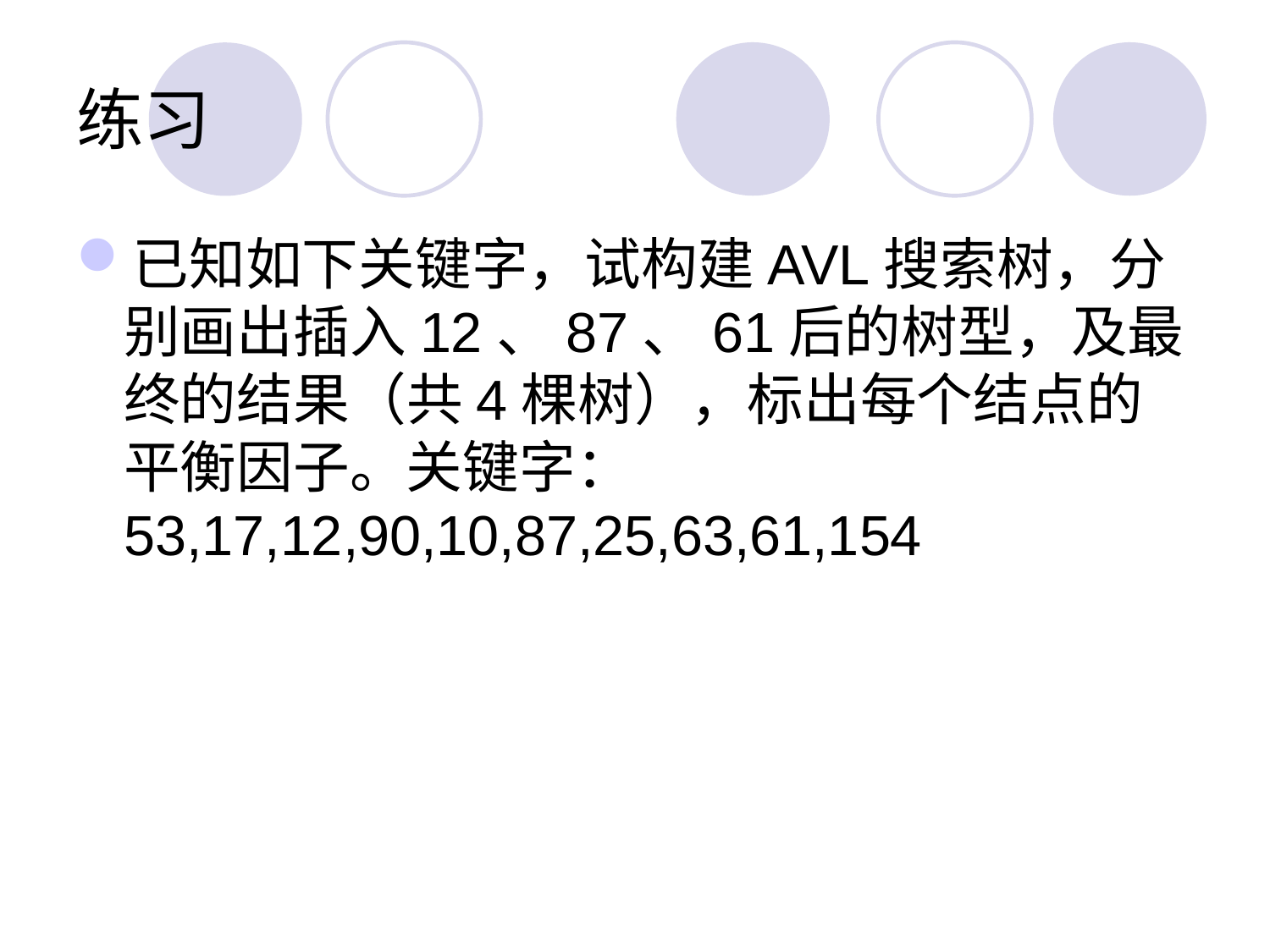

# 练习
已知如下关键字，试构建AVL搜索树，分别画出插入12、87、61后的树型，及最终的结果（共4棵树），标出每个结点的平衡因子。关键字：53,17,12,90,10,87,25,63,61,154